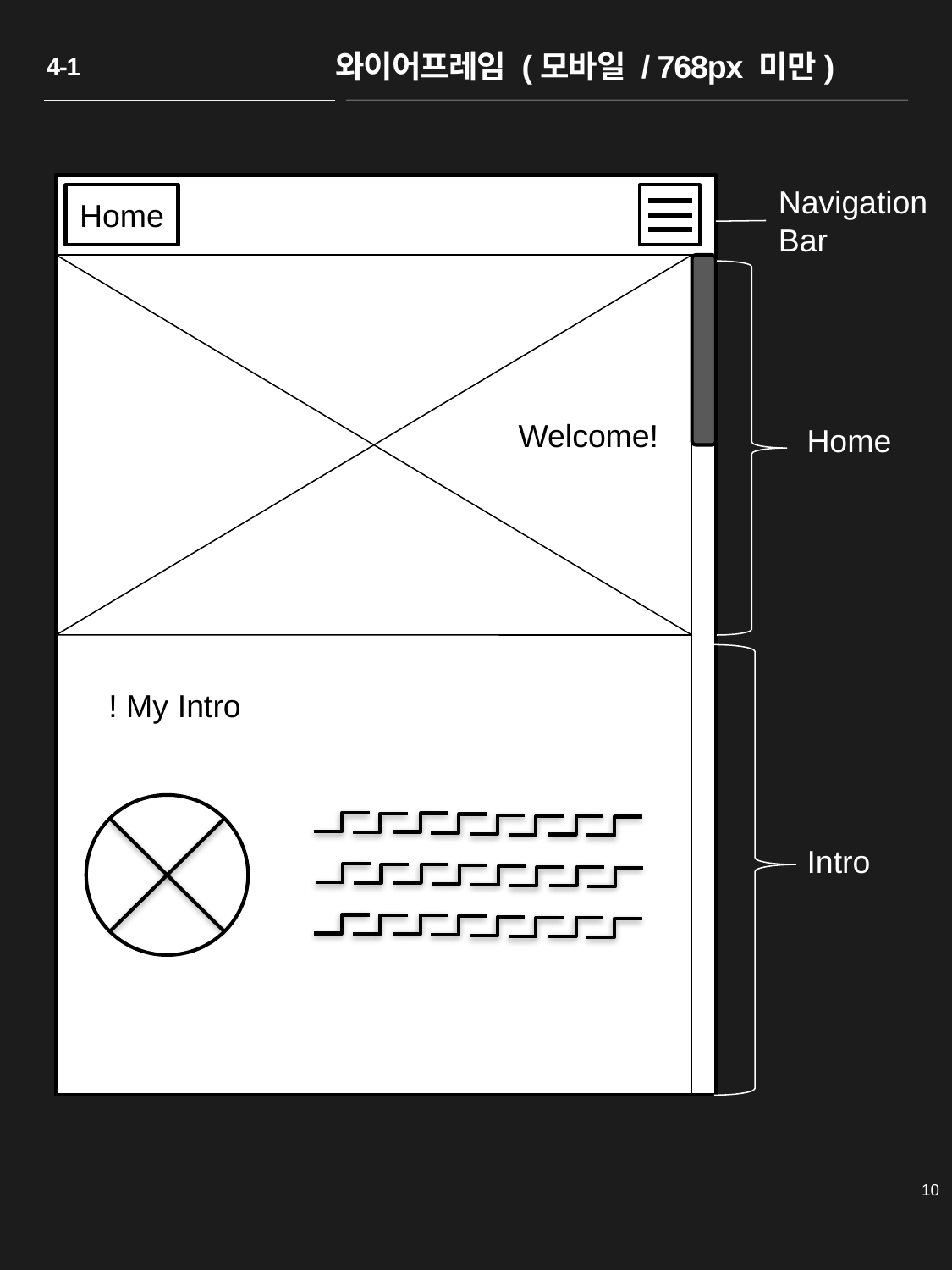

와이어프레임 (모바일 / 768px 미만)
4-1

Navigation
Bar
Home

Welcome!
Home

! My Intro

Intro
10